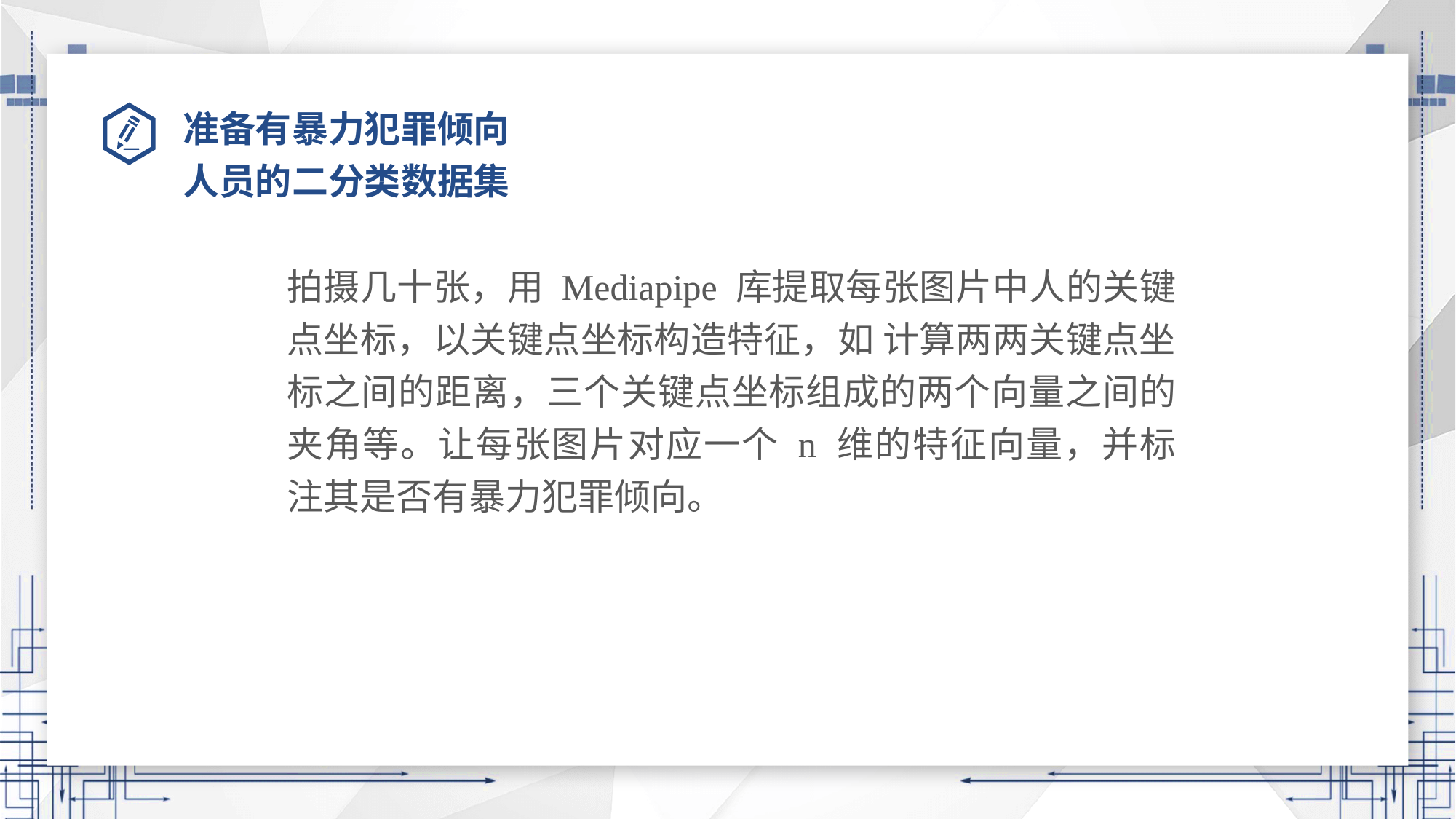

# 准备有暴力犯罪倾向人员的二分类数据集

拍摄几十张，用 Mediapipe 库提取每张图片中人的关键点坐标，以关键点坐标构造特征，如 计算两两关键点坐标之间的距离，三个关键点坐标组成的两个向量之间的夹角等。让每张图片对应一个 n 维的特征向量，并标注其是否有暴力犯罪倾向。